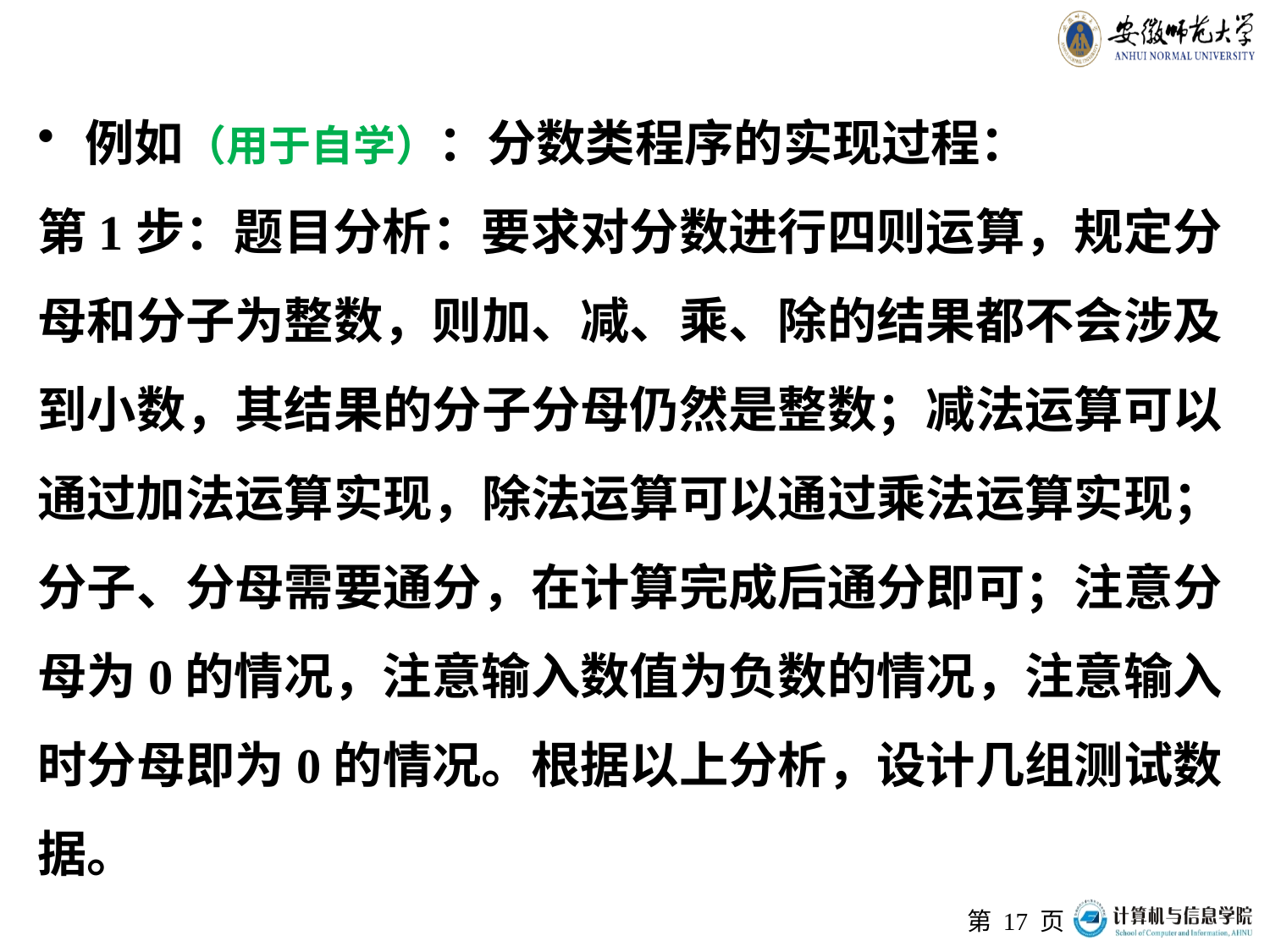

例如（用于自学）：分数类程序的实现过程：
第1步：题目分析：要求对分数进行四则运算，规定分母和分子为整数，则加、减、乘、除的结果都不会涉及到小数，其结果的分子分母仍然是整数；减法运算可以通过加法运算实现，除法运算可以通过乘法运算实现；分子、分母需要通分，在计算完成后通分即可；注意分母为0的情况，注意输入数值为负数的情况，注意输入时分母即为0的情况。根据以上分析，设计几组测试数据。
第 17 页